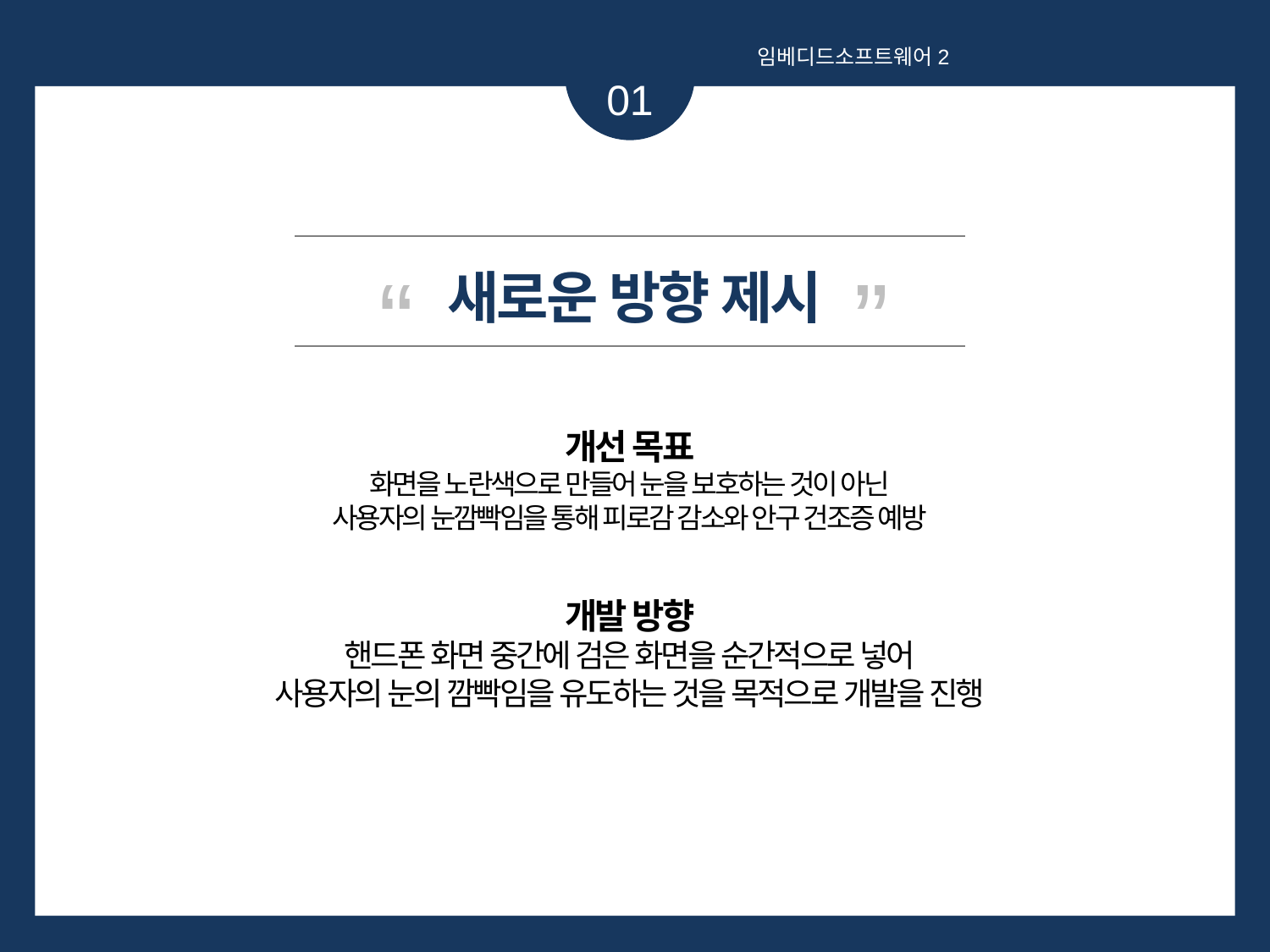

임베디드소프트웨어2
01

“               ”
새로운 방향 제시
개선 목표
화면을 노란색으로 만들어 눈을 보호하는 것이 아닌
사용자의 눈깜빡임을 통해 피로감 감소와 안구 건조증 예방

개발 방향
핸드폰 화면 중간에 검은 화면을 순간적으로 넣어
사용자의 눈의 깜빡임을 유도하는 것을 목적으로 개발을 진행